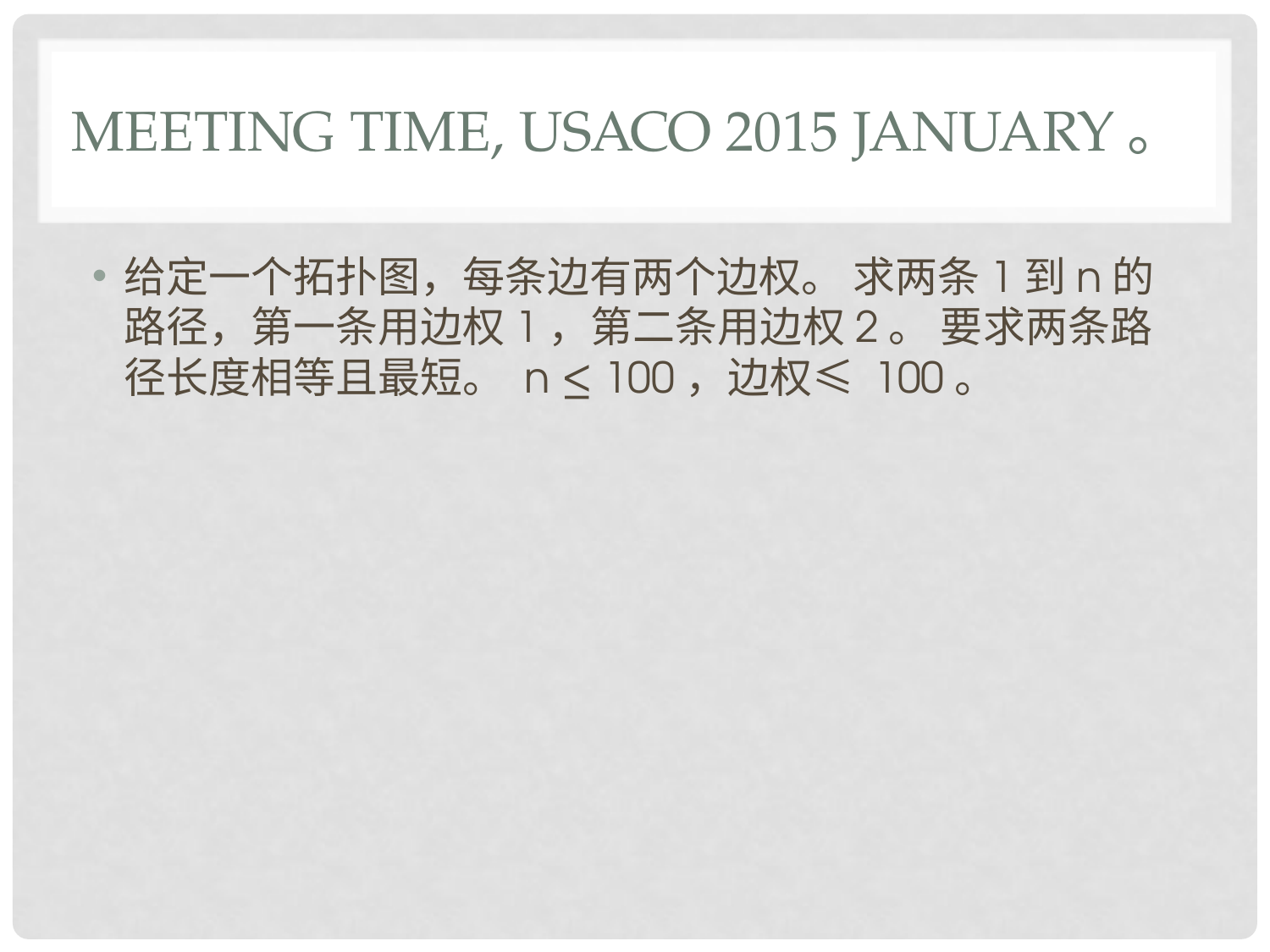

# Meeting Time, USACO 2015 January。
给定一个拓扑图，每条边有两个边权。 求两条1到n的路径，第一条用边权1，第二条用边权2。 要求两条路径长度相等且最短。 n ≤ 100，边权≤ 100。